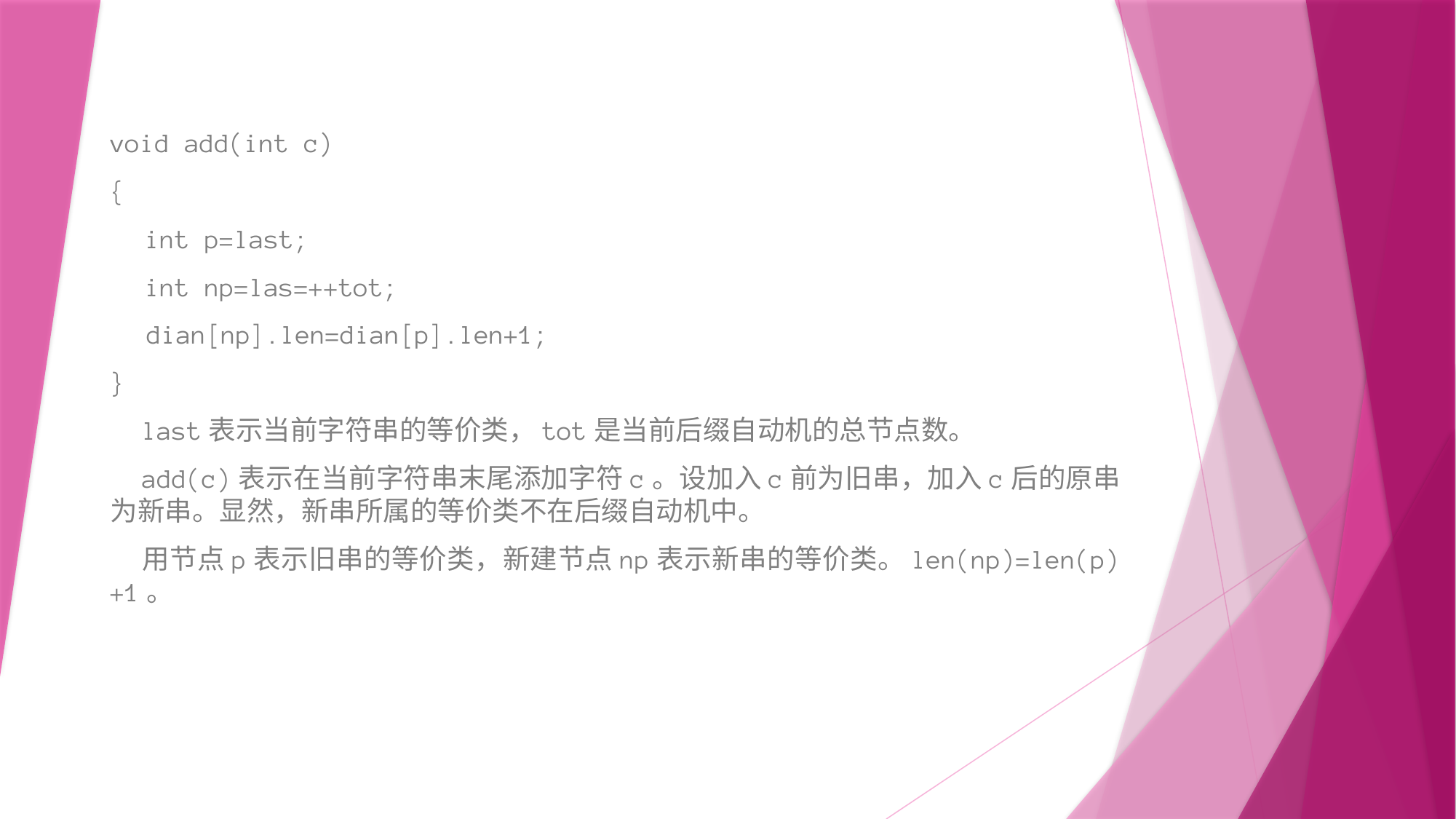

#
void add(int c)
{
int p=last;
int np=las=++tot;
dian[np].len=dian[p].len+1;
}
last表示当前字符串的等价类，tot是当前后缀自动机的总节点数。
add(c)表示在当前字符串末尾添加字符c。设加入c前为旧串，加入c后的原串为新串。显然，新串所属的等价类不在后缀自动机中。
用节点p表示旧串的等价类，新建节点np表示新串的等价类。len(np)=len(p)+1。